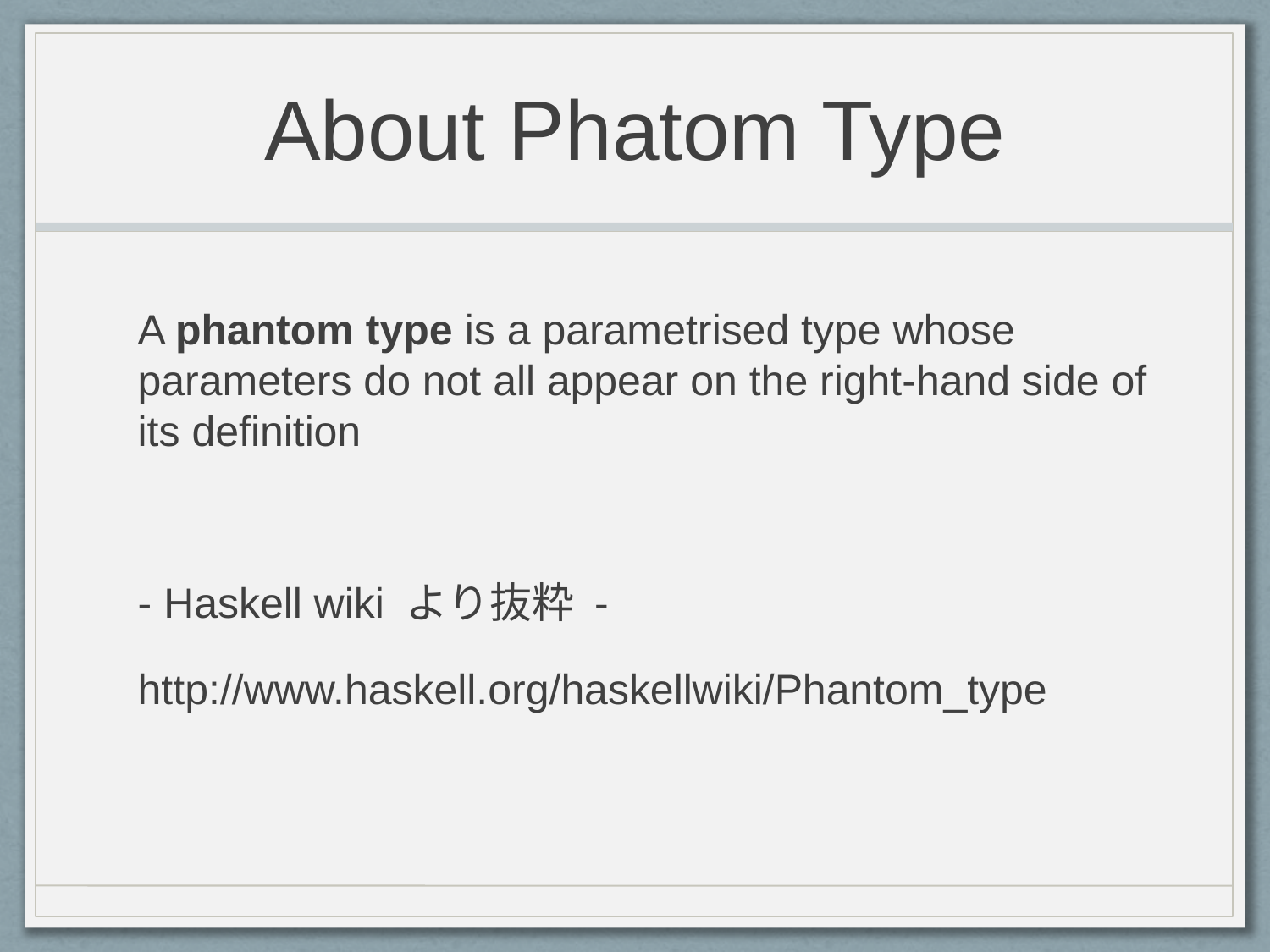

# About Phatom Type
A phantom type is a parametrised type whose parameters do not all appear on the right-hand side of its definition

- Haskell wiki より抜粋 -
http://www.haskell.org/haskellwiki/Phantom_type